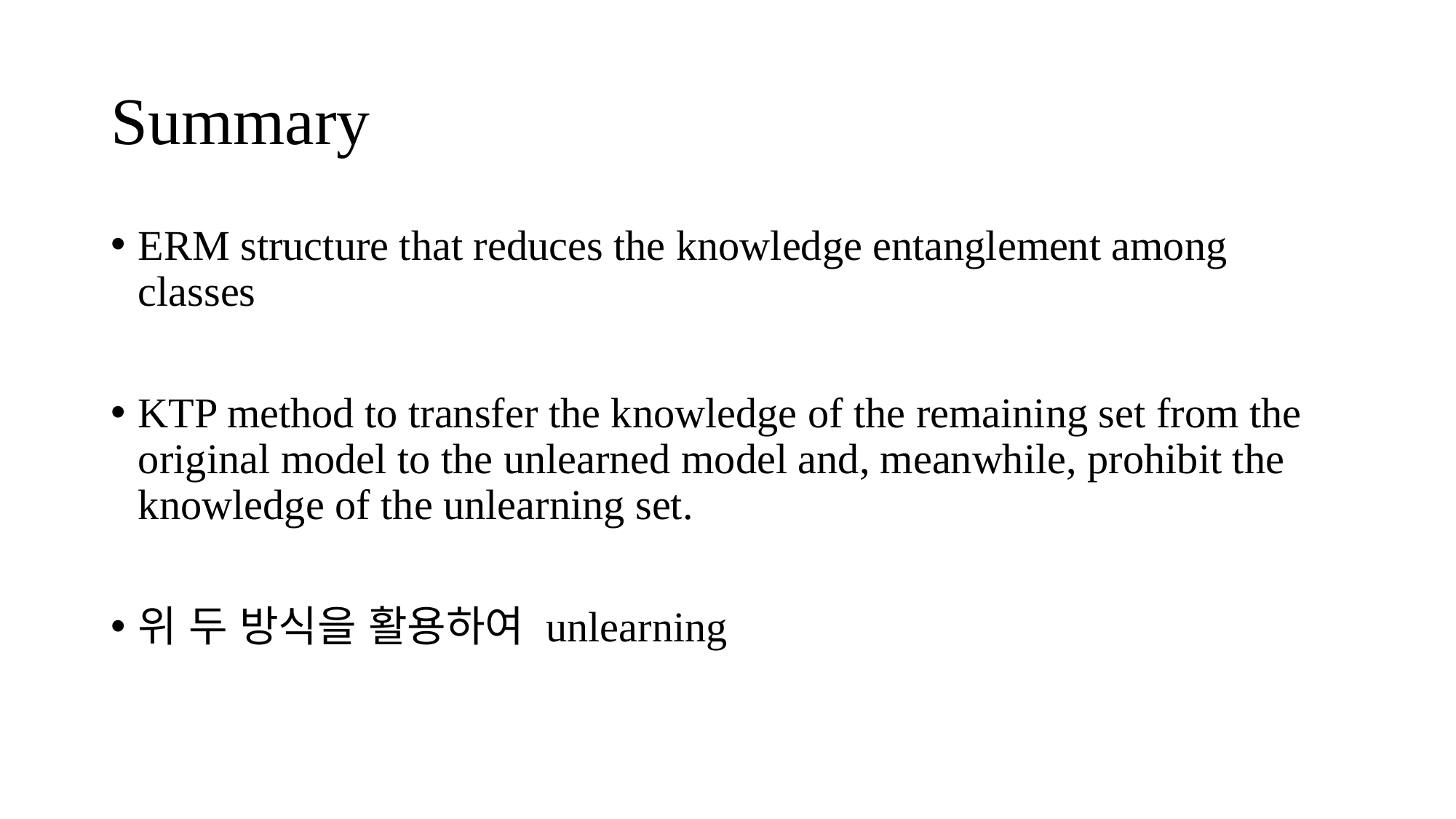

# Summary
ERM structure that reduces the knowledge entanglement among classes

KTP method to transfer the knowledge of the remaining set from the original model to the unlearned model and, meanwhile, prohibit the knowledge of the unlearning set.

위 두 방식을 활용하여 unlearning